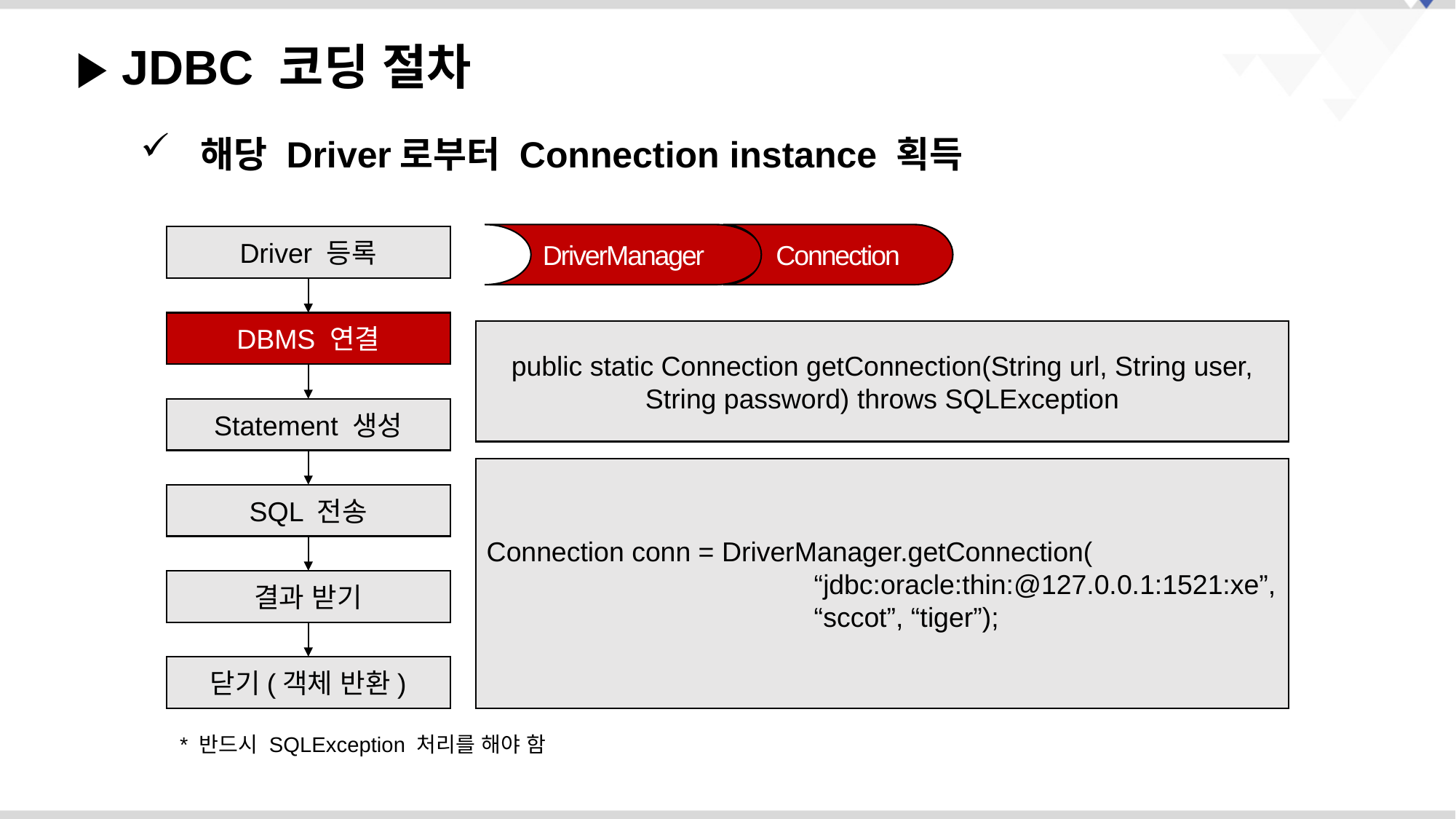

▶ JDBC 코딩 절차
 해당 Driver로부터 Connection instance 획득
DriverManager
Connection
Driver 등록
DBMS 연결
public static Connection getConnection(String url, String user, String password) throws SQLException
Statement 생성
Connection conn = DriverManager.getConnection(
			“jdbc:oracle:thin:@127.0.0.1:1521:xe”,
			“sccot”, “tiger”);
SQL 전송
결과 받기
닫기(객체 반환)
* 반드시 SQLException 처리를 해야 함